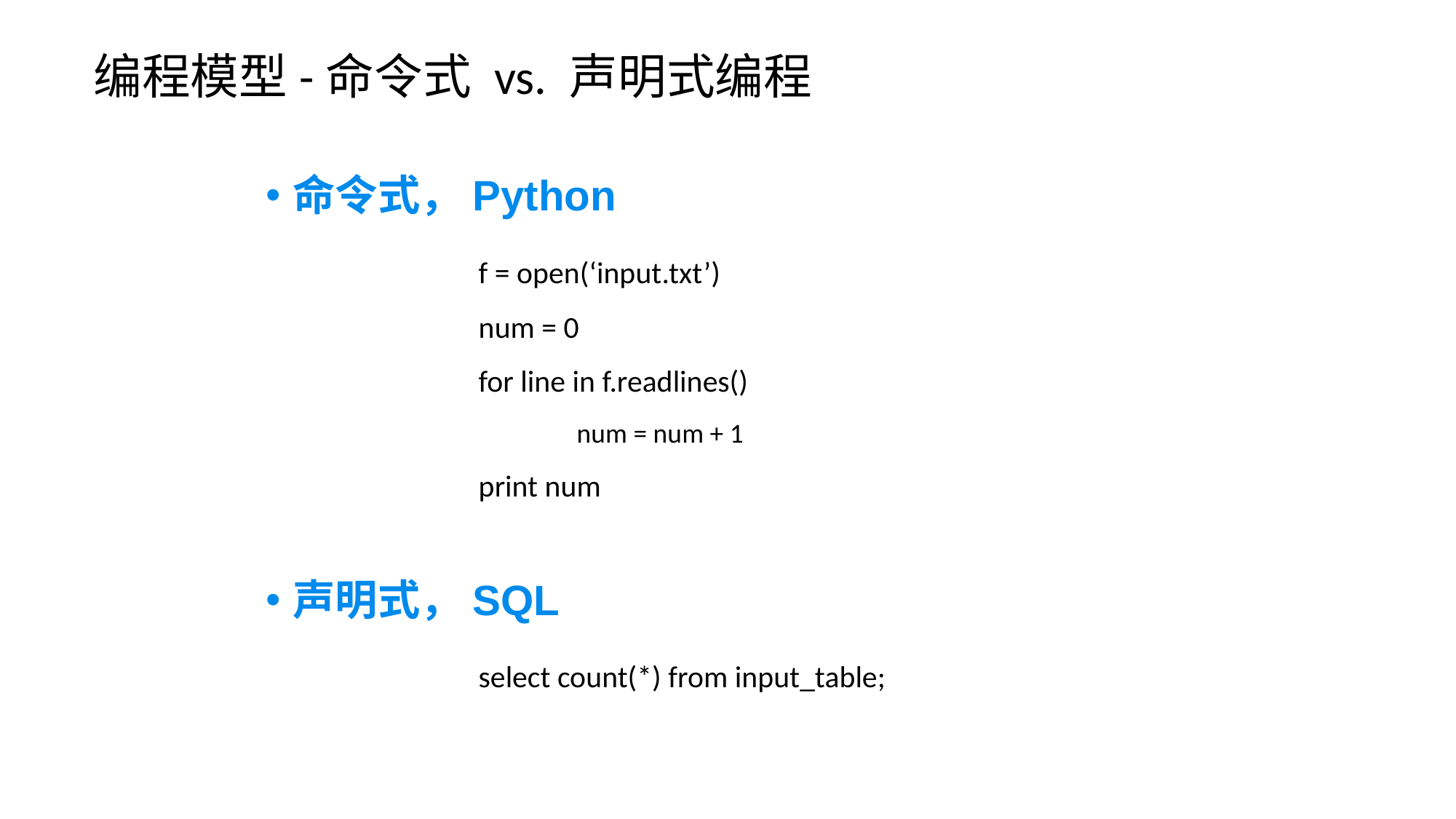

# 编程模型-命令式 vs. 声明式编程
命令式，Python
               f = open(‘input.txt’)
               num = 0
               for line in f.readlines()
               num = num + 1
               print num
声明式，SQL
               select count(*) from input_table;